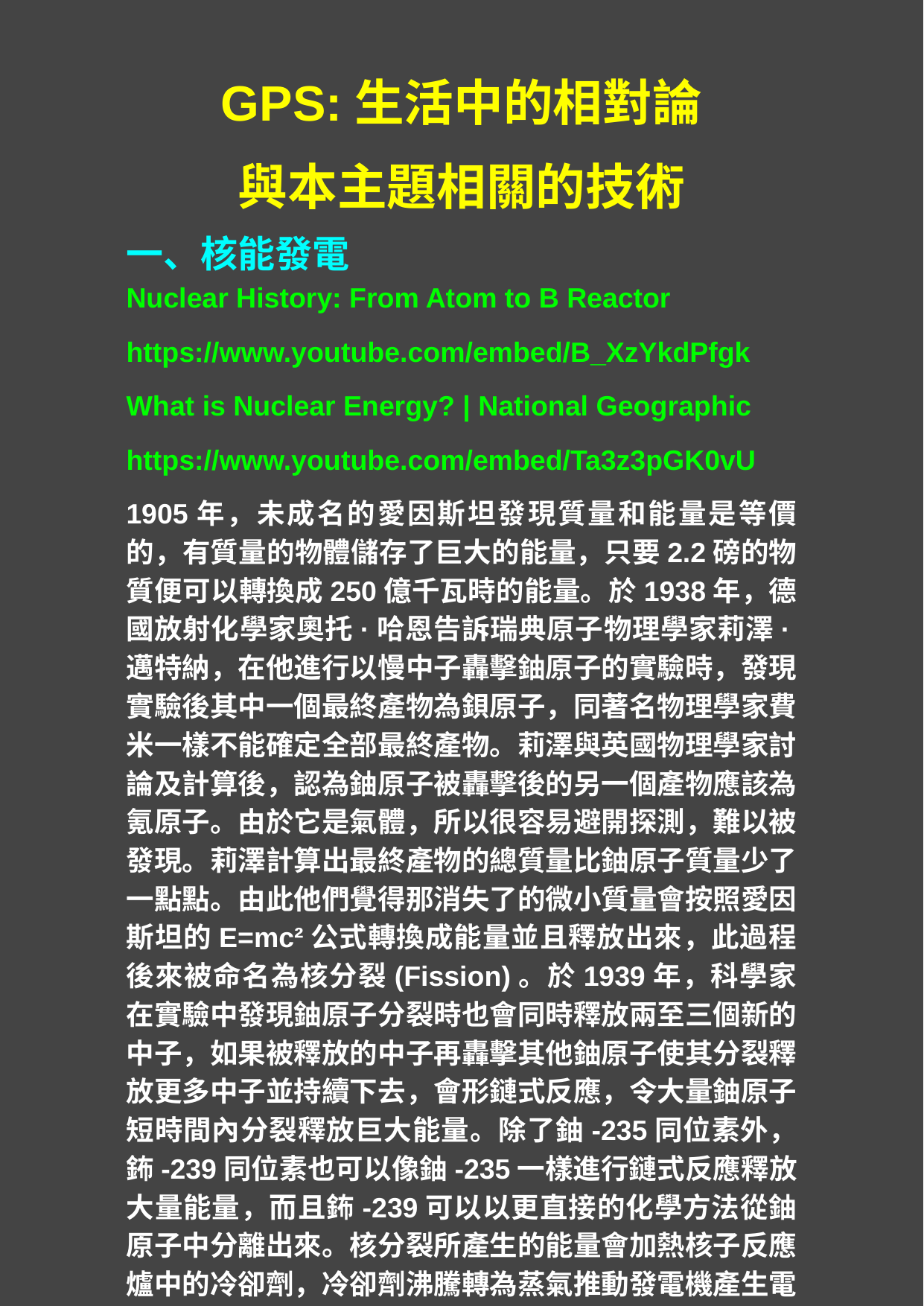

GPS:生活中的相對論
與本主題相關的技術
一、核能發電
Nuclear History: From Atom to B Reactor
https://www.youtube.com/embed/B_XzYkdPfgk
What is Nuclear Energy? | National Geographic
https://www.youtube.com/embed/Ta3z3pGK0vU
1905年，未成名的愛因斯坦發現質量和能量是等價的，有質量的物體儲存了巨大的能量，只要2.2磅的物質便可以轉換成250億千瓦時的能量。於1938年，德國放射化學家奧托·哈恩告訴瑞典原子物理學家莉澤·邁特納，在他進行以慢中子轟擊鈾原子的實驗時，發現實驗後其中一個最終產物為鋇原子，同著名物理學家費米一樣不能確定全部最終產物。莉澤與英國物理學家討論及計算後，認為鈾原子被轟擊後的另一個產物應該為氪原子。由於它是氣體，所以很容易避開探測，難以被發現。莉澤計算出最終產物的總質量比鈾原子質量少了一點點。由此他們覺得那消失了的微小質量會按照愛因斯坦的E=mc²公式轉換成能量並且釋放出來，此過程後來被命名為核分裂(Fission)。於1939年，科學家在實驗中發現鈾原子分裂時也會同時釋放兩至三個新的中子，如果被釋放的中子再轟擊其他鈾原子使其分裂釋放更多中子並持續下去，會形鏈式反應，令大量鈾原子短時間內分裂釋放巨大能量。除了鈾-235同位素外，鈽-239同位素也可以像鈾-235一樣進行鏈式反應釋放大量能量，而且鈽-239可以以更直接的化學方法從鈾原子中分離出來。核分裂所產生的能量會加熱核子反應爐中的冷卻劑，冷卻劑沸騰轉為蒸氣推動發電機產生電力